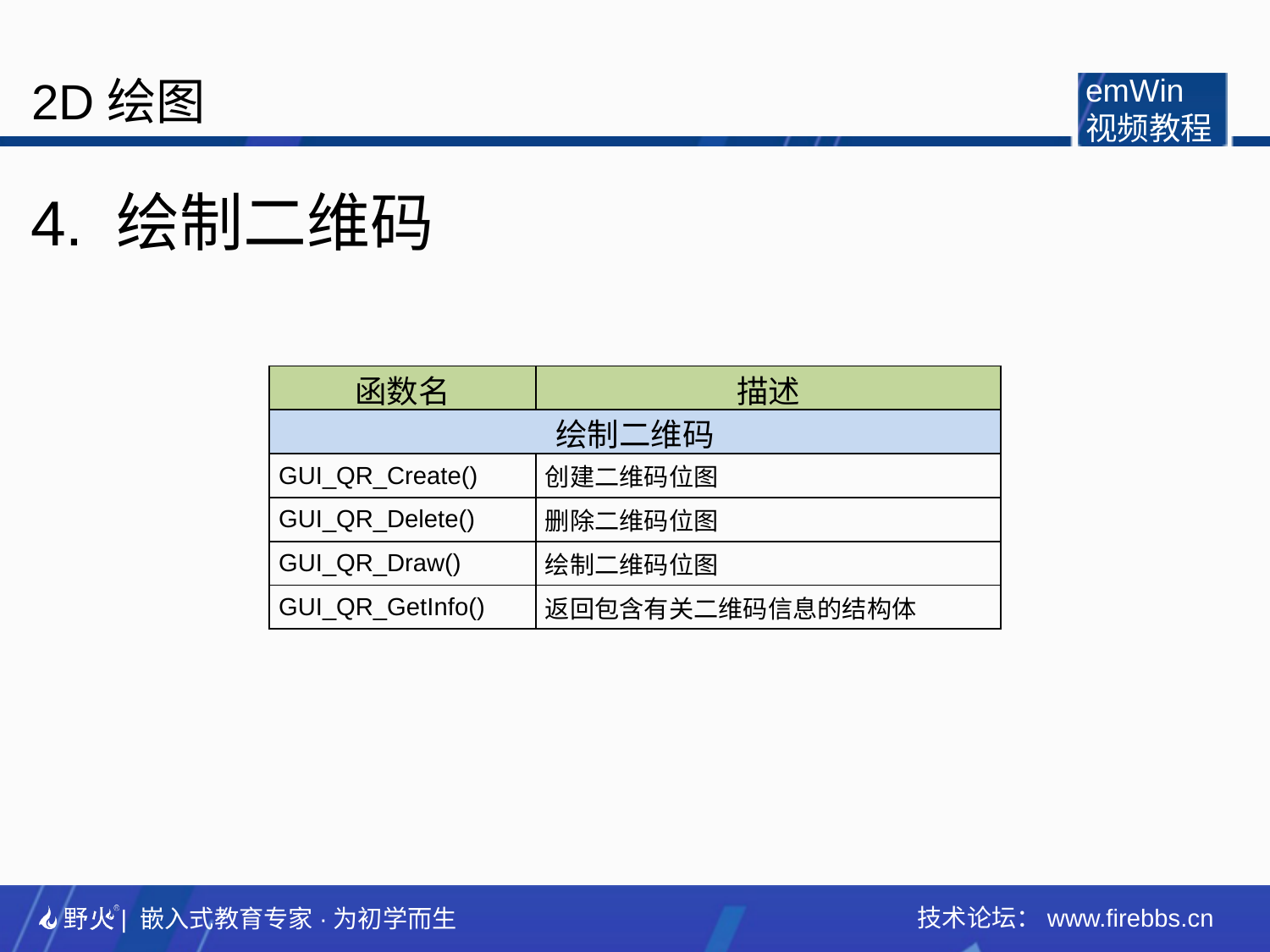

2D绘图
emWin
视频教程
4. 绘制二维码
| 函数名 | 描述 |
| --- | --- |
| 绘制二维码 |  |
| GUI\_QR\_Create() | 创建二维码位图 |
| GUI\_QR\_Delete() | 删除二维码位图 |
| GUI\_QR\_Draw() | 绘制二维码位图 |
| GUI\_QR\_GetInfo() | 返回包含有关二维码信息的结构体 |